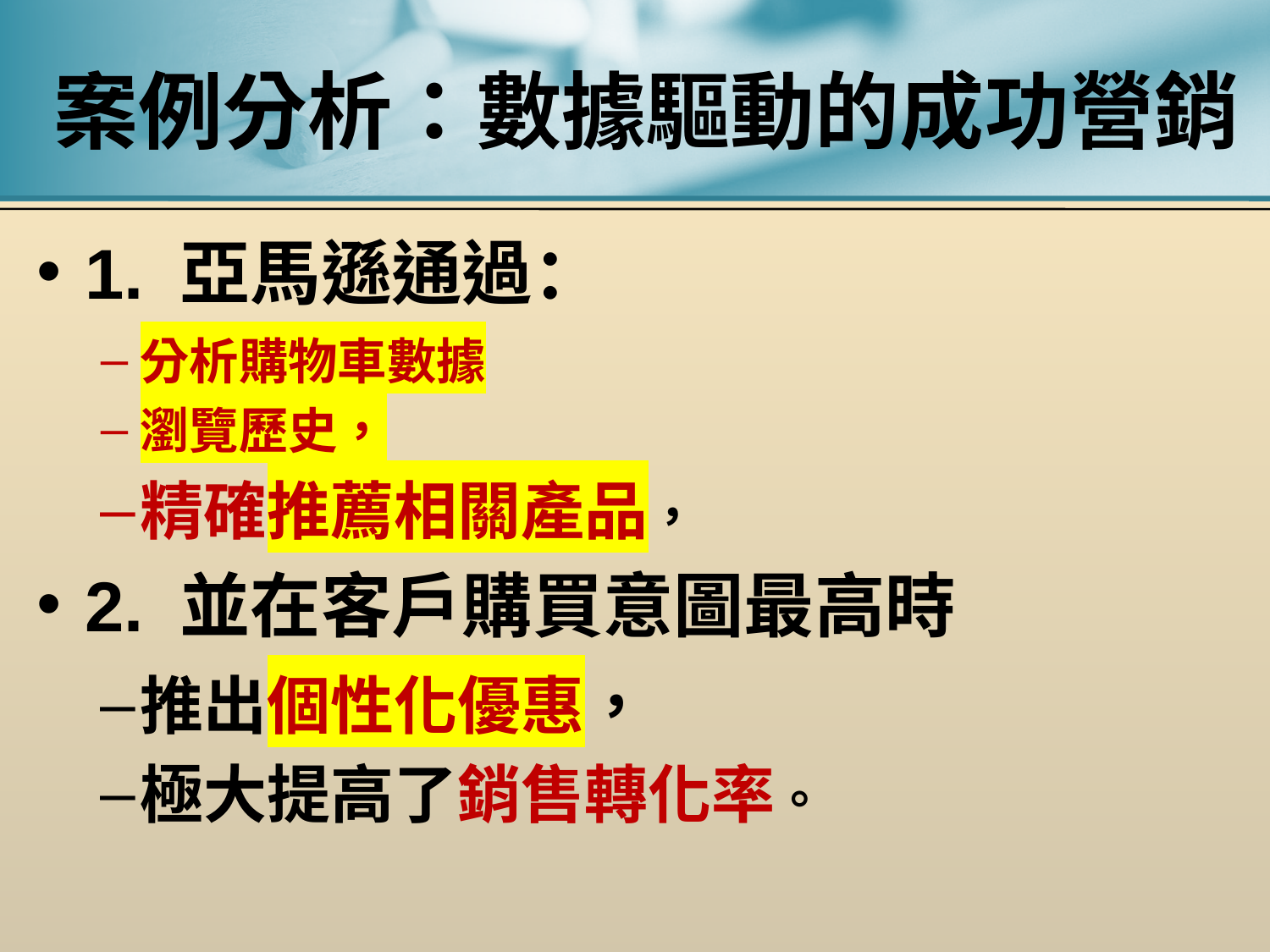

# 案例分析：數據驅動的成功營銷
1. 亞馬遜通過：
分析購物車數據
瀏覽歷史，
精確推薦相關產品，
2. 並在客戶購買意圖最高時
推出個性化優惠，
極大提高了銷售轉化率。